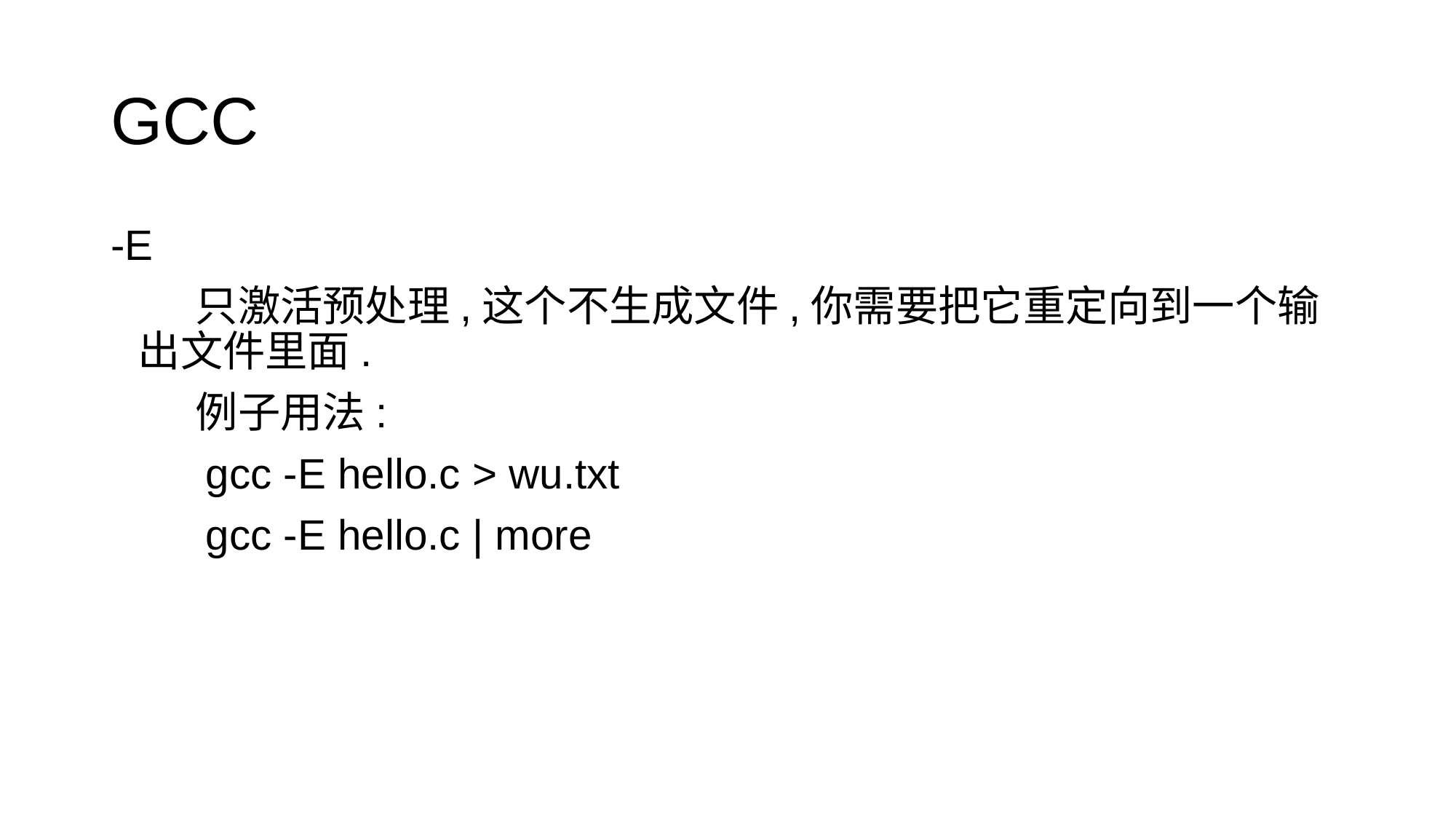

# GCC
-E
　　只激活预处理,这个不生成文件,你需要把它重定向到一个输出文件里面.
　　例子用法:
　　gcc -E hello.c > wu.txt
　　gcc -E hello.c | more